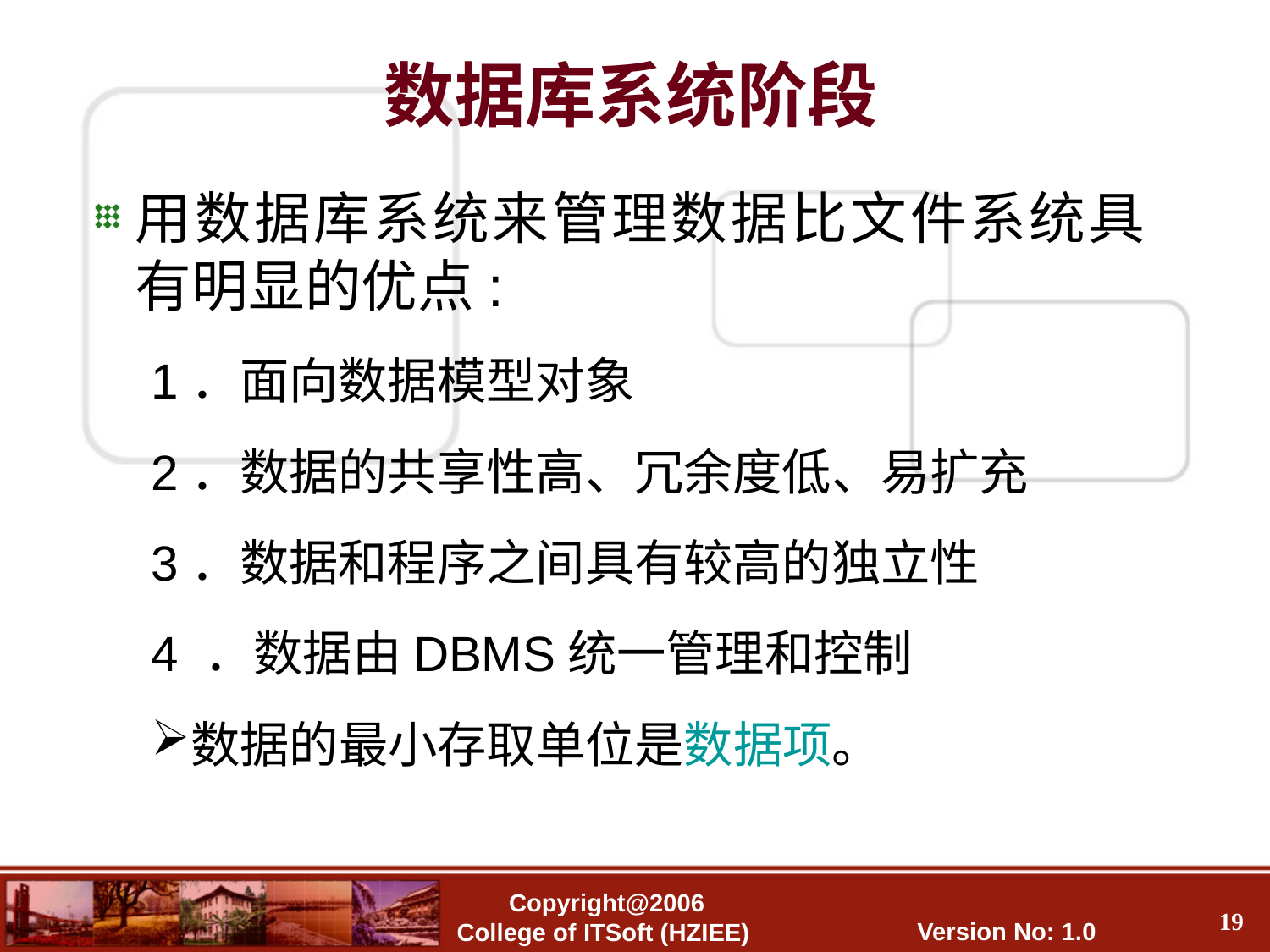

数据库系统阶段
用数据库系统来管理数据比文件系统具有明显的优点:
1．面向数据模型对象
2．数据的共享性高、冗余度低、易扩充
3．数据和程序之间具有较高的独立性
4 ．数据由DBMS统一管理和控制
数据的最小存取单位是数据项。